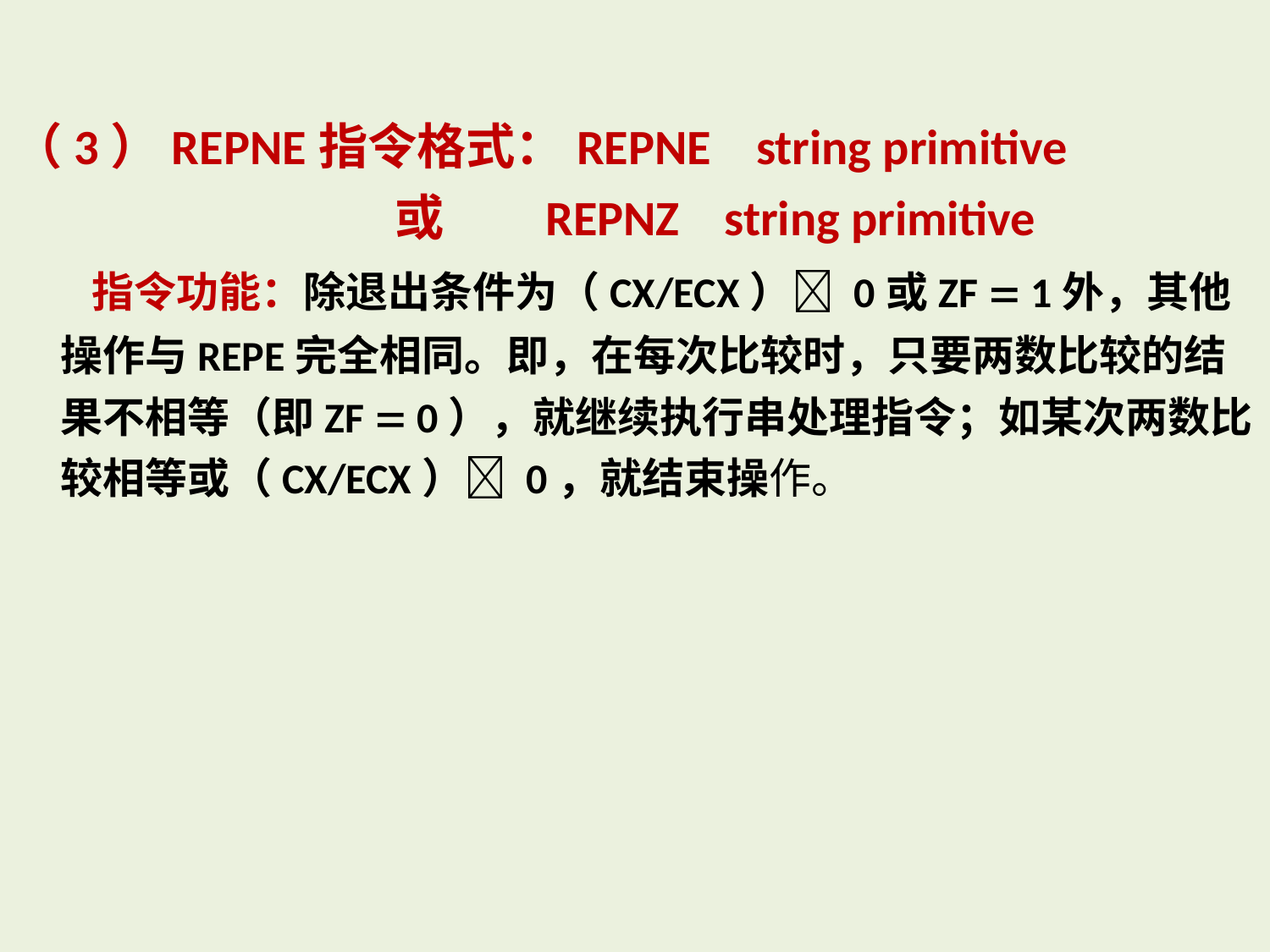

（3）REPNE指令格式：REPNE    string primitive
                                 或        REPNZ    string primitive
      指令功能：除退出条件为（CX/ECX）= 0或ZF = 1外，其他操作与REPE完全相同。即，在每次比较时，只要两数比较的结果不相等（即ZF = 0），就继续执行串处理指令；如某次两数比较相等或（CX/ECX）= 0，就结束操作。
192